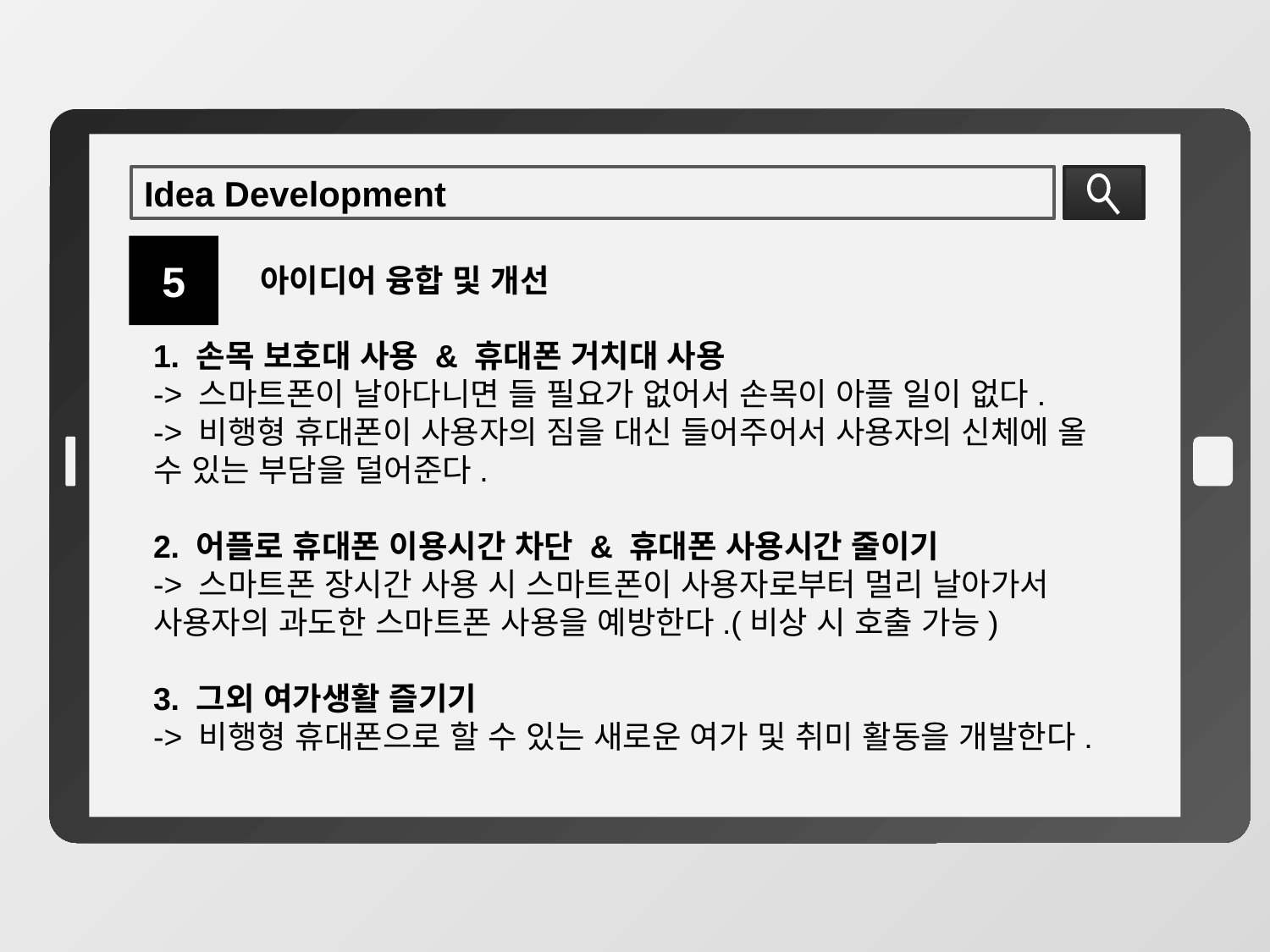

Idea Development

5
아이디어 융합 및 개선
1. 손목 보호대 사용 & 휴대폰 거치대 사용
-> 스마트폰이 날아다니면 들 필요가 없어서 손목이 아플 일이 없다.
-> 비행형 휴대폰이 사용자의 짐을 대신 들어주어서 사용자의 신체에 올 수 있는 부담을 덜어준다.

2. 어플로 휴대폰 이용시간 차단 & 휴대폰 사용시간 줄이기
-> 스마트폰 장시간 사용 시 스마트폰이 사용자로부터 멀리 날아가서 사용자의 과도한 스마트폰 사용을 예방한다.(비상 시 호출 가능)

3. 그외 여가생활 즐기기
-> 비행형 휴대폰으로 할 수 있는 새로운 여가 및 취미 활동을 개발한다.